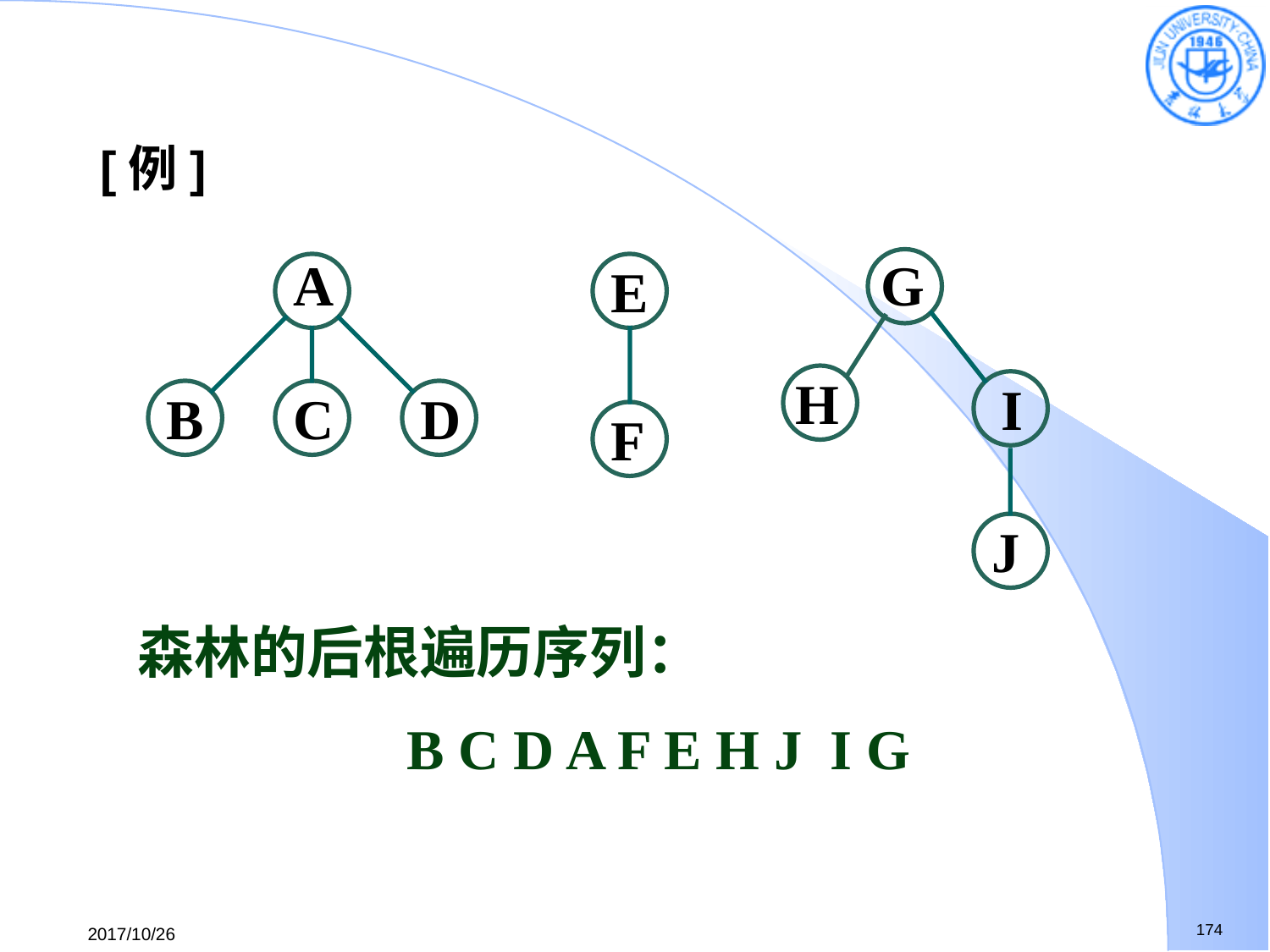

[例]

A

E

G

H
I

B

C

D

F

J

森林的后根遍历序列：
                   B C D A F E H J  I G